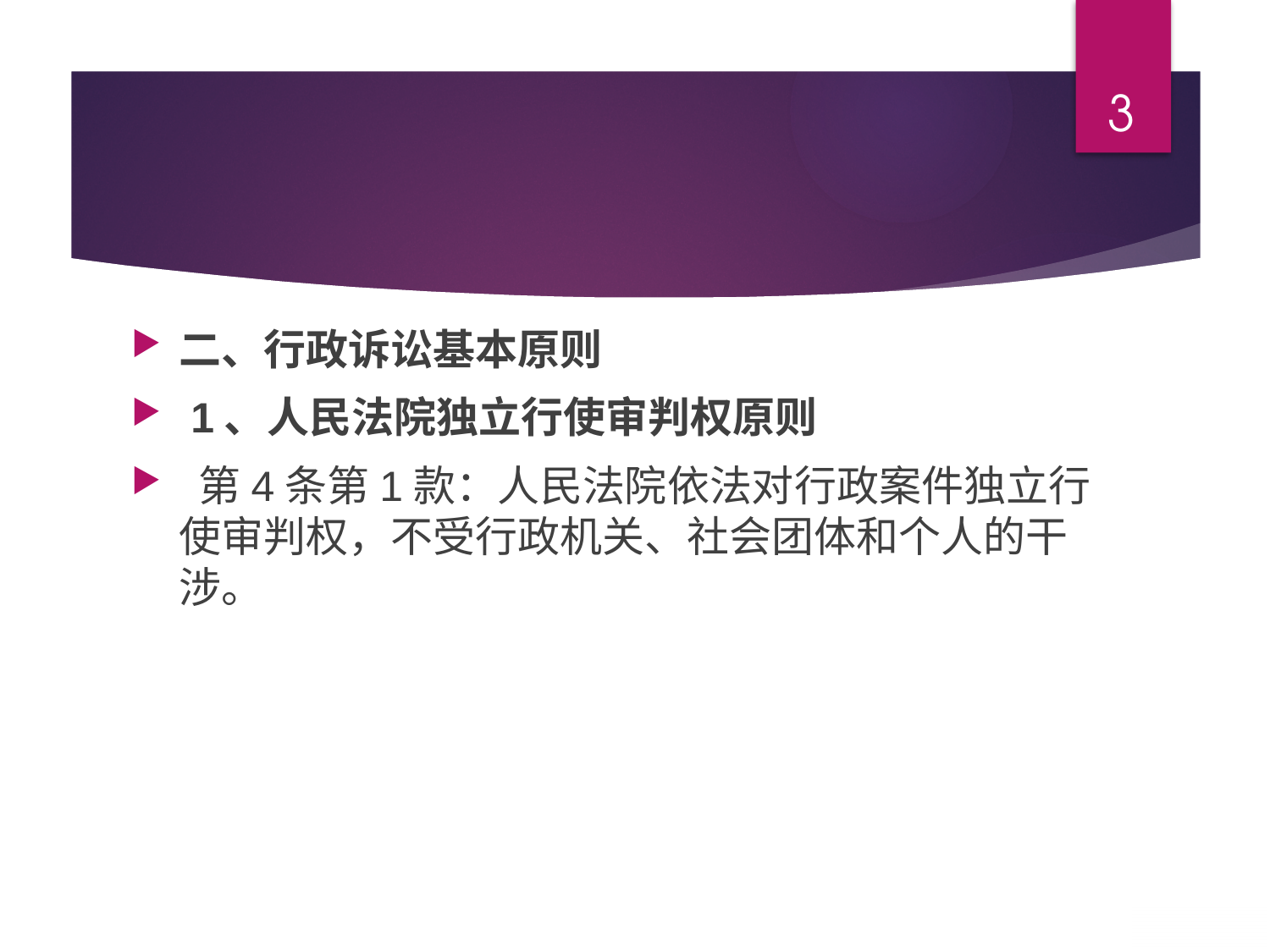

3
#
二、行政诉讼基本原则
 1、人民法院独立行使审判权原则
 第4条第1款：人民法院依法对行政案件独立行使审判权，不受行政机关、社会团体和个人的干涉。